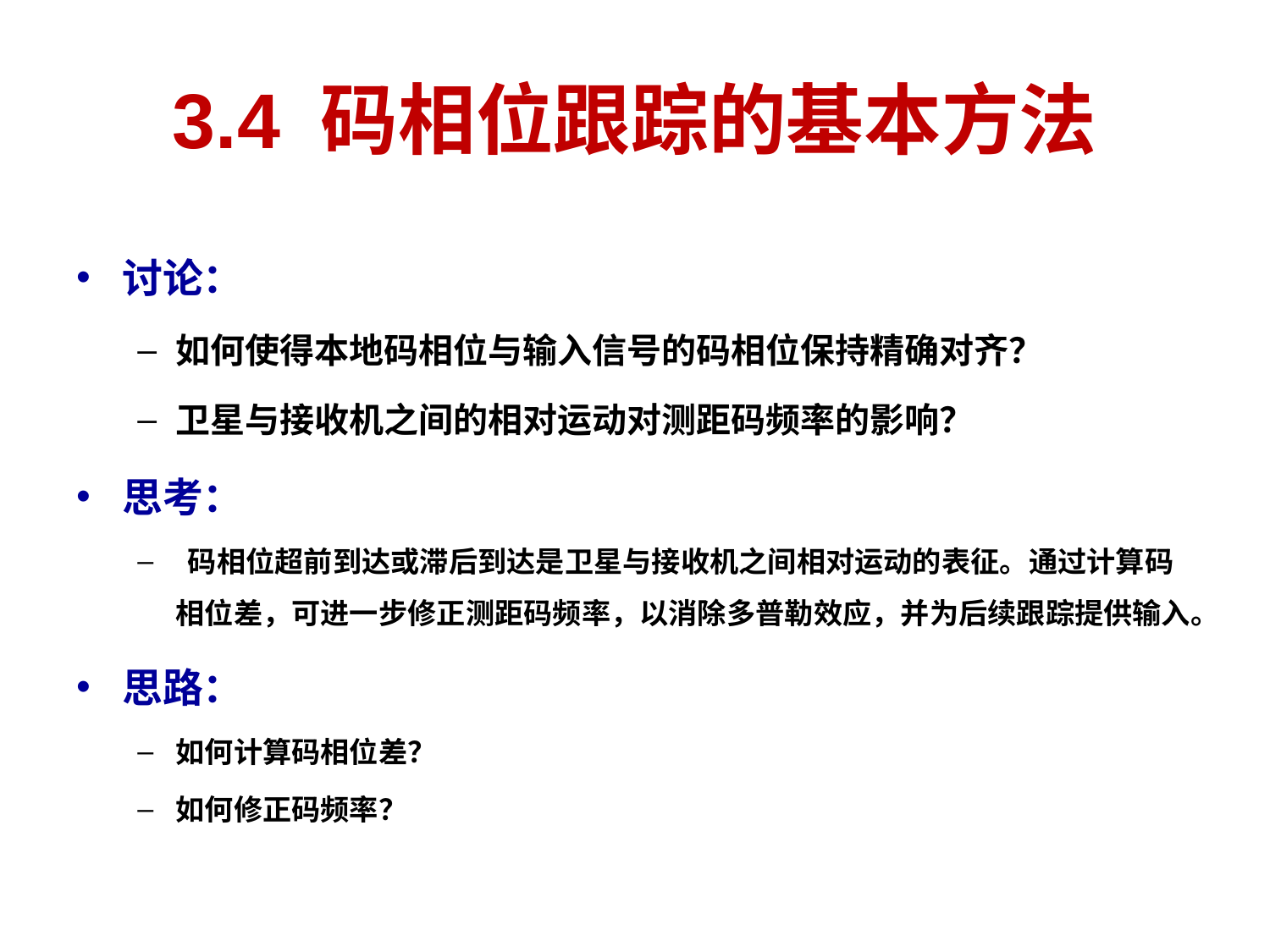

# 3.4 码相位跟踪的基本方法
讨论：
如何使得本地码相位与输入信号的码相位保持精确对齐？
卫星与接收机之间的相对运动对测距码频率的影响？
思考：
 码相位超前到达或滞后到达是卫星与接收机之间相对运动的表征。通过计算码相位差，可进一步修正测距码频率，以消除多普勒效应，并为后续跟踪提供输入。
思路：
如何计算码相位差？
如何修正码频率？